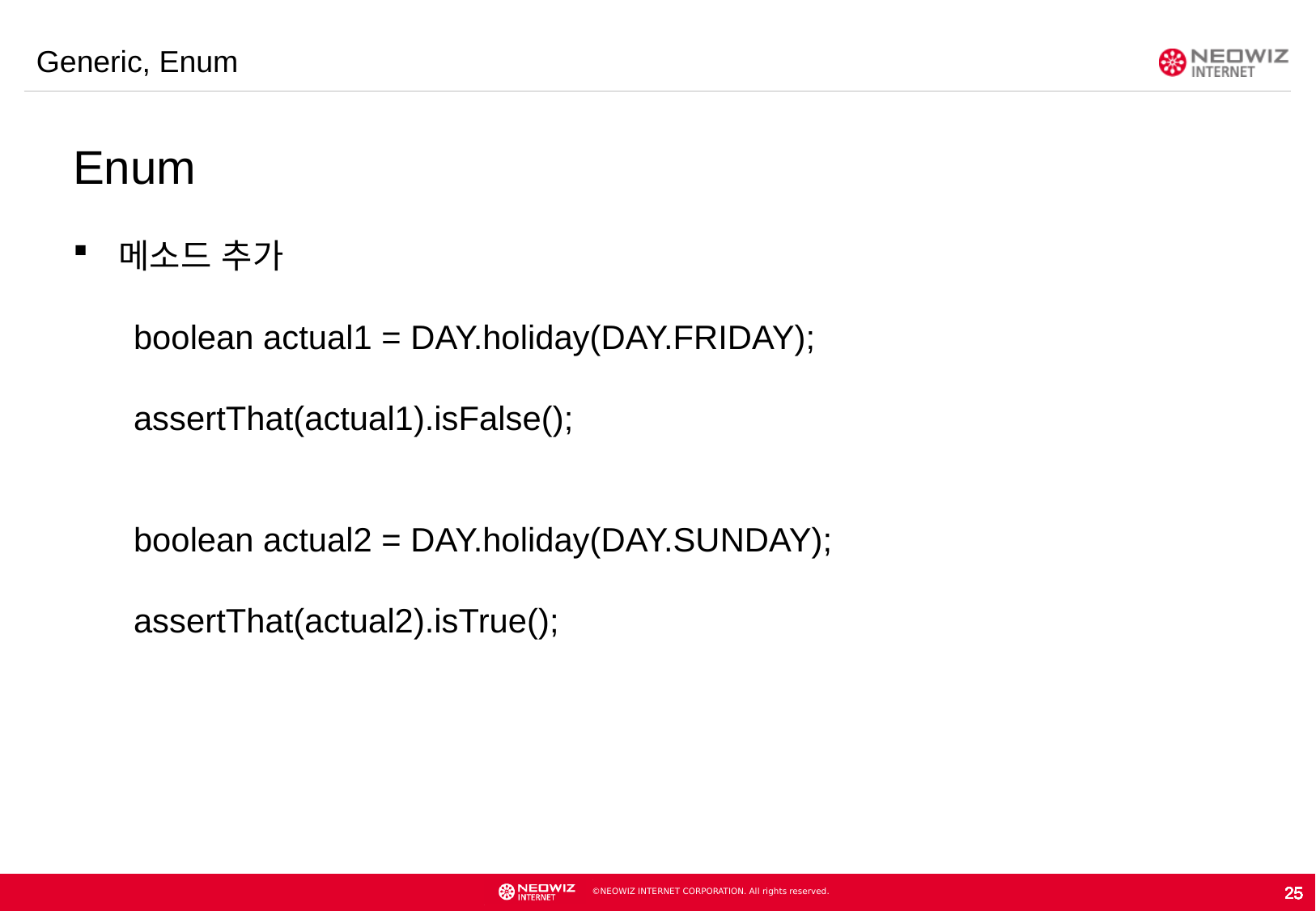

Generic, Enum

Enum

메소드 추가

boolean actual1 = DAY.holiday(DAY.FRIDAY);

assertThat(actual1).isFalse();

boolean actual2 = DAY.holiday(DAY.SUNDAY);

assertThat(actual2).isTrue();
25
25
25
25
25
25
25
25
25
25
25
25
25
25
25
25
25